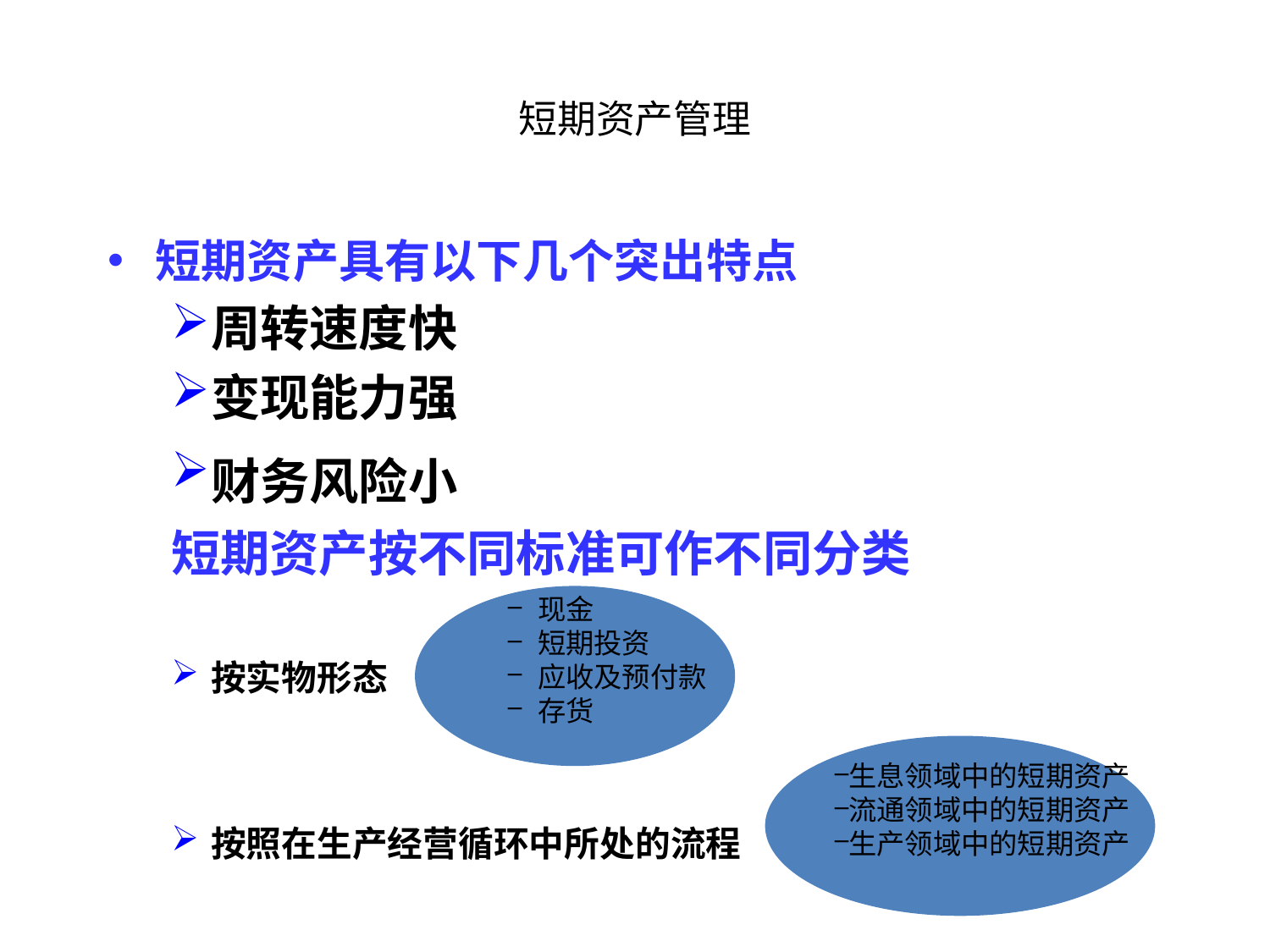

短期资产管理
短期资产具有以下几个突出特点
周转速度快
变现能力强
财务风险小
短期资产按不同标准可作不同分类

按实物形态

按照在生产经营循环中所处的流程

现金
短期投资
应收及预付款
存货

生息领域中的短期资产
流通领域中的短期资产
生产领域中的短期资产